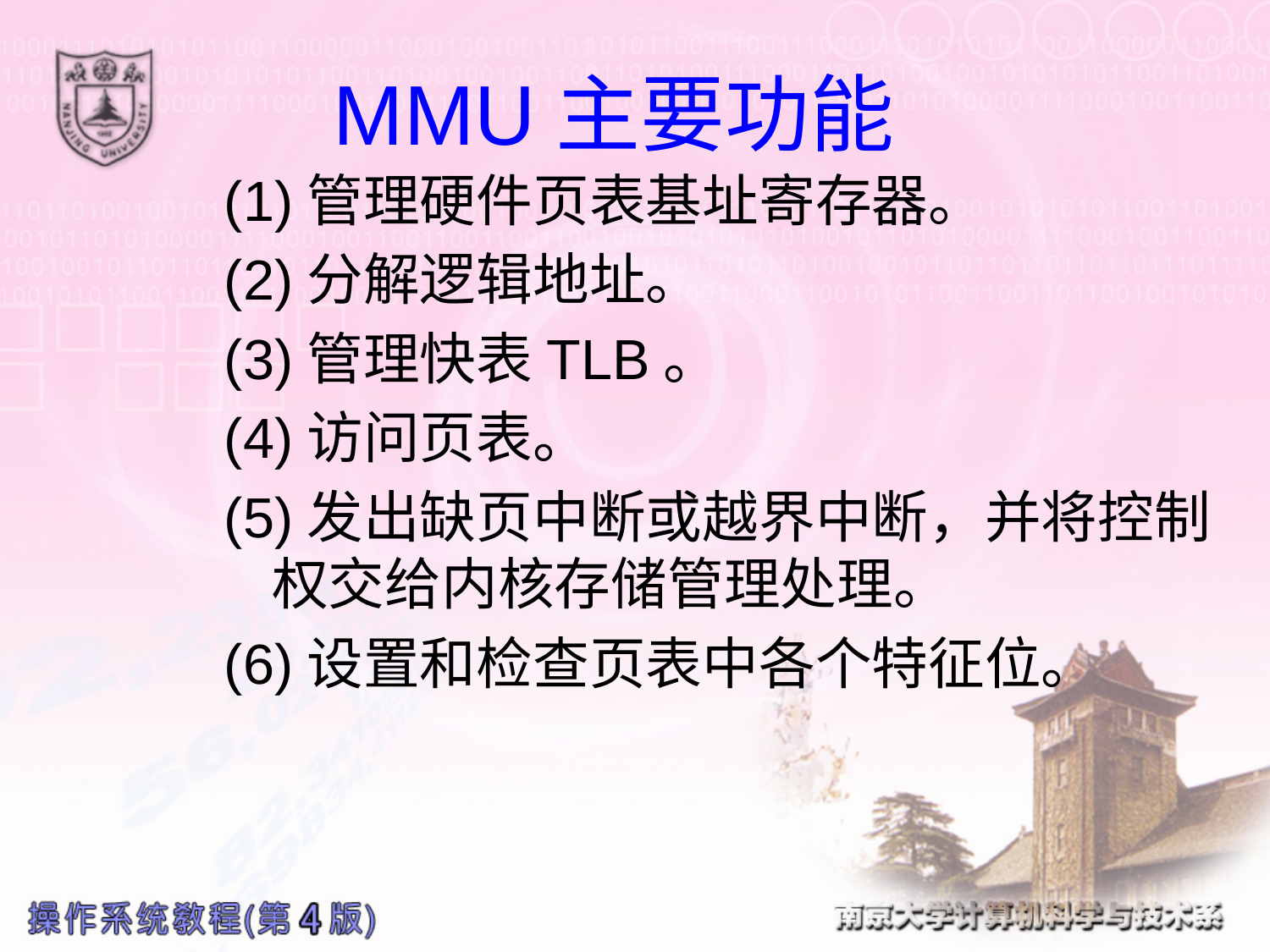

# MMU主要功能
(1)管理硬件页表基址寄存器。
(2)分解逻辑地址。
(3)管理快表TLB。
(4)访问页表。
(5)发出缺页中断或越界中断，并将控制权交给内核存储管理处理。
(6)设置和检查页表中各个特征位。